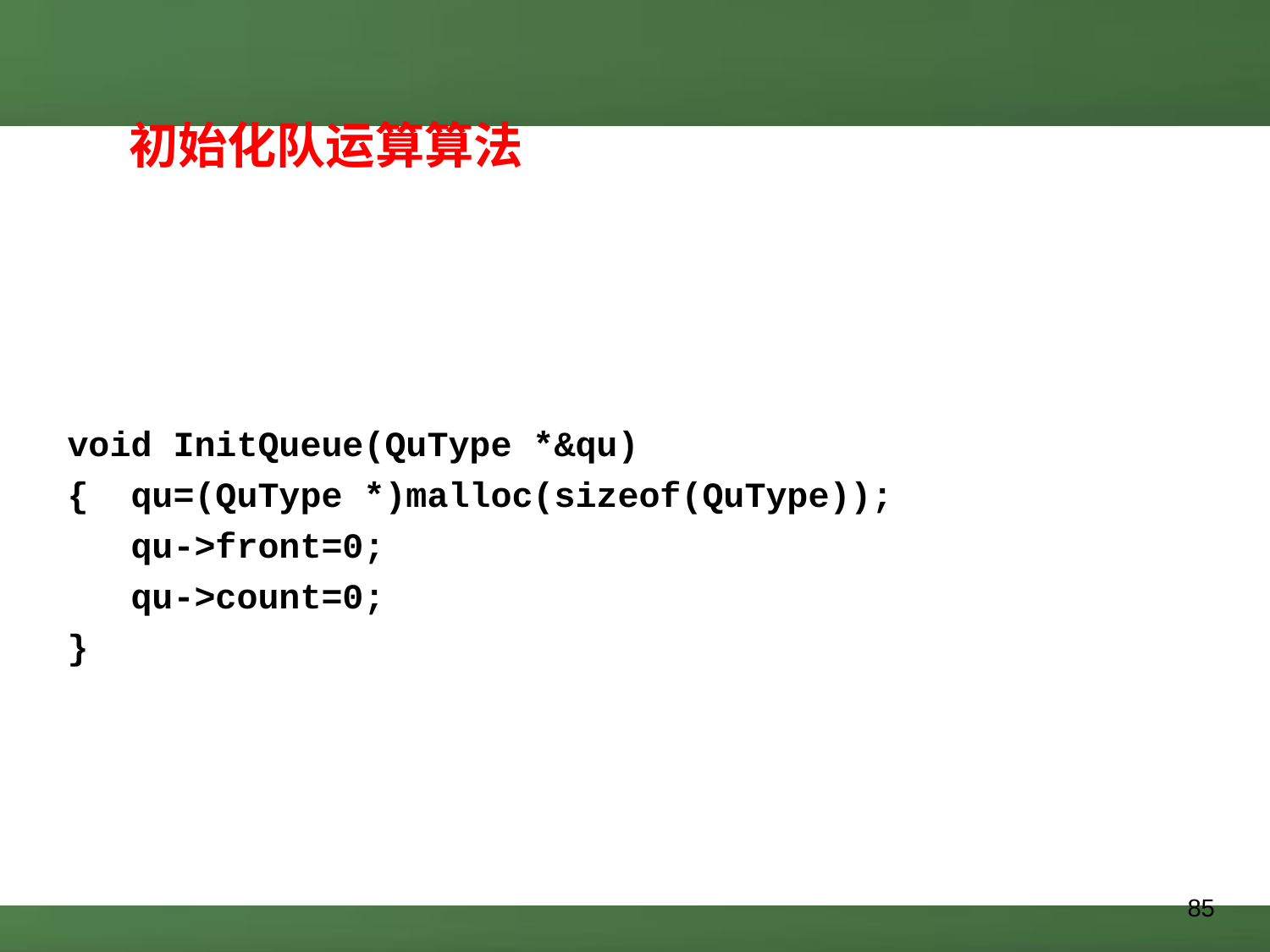

初始化队运算算法

void InitQueue(QuType *&qu)
{  qu=(QuType *)malloc(sizeof(QuType));
   qu->front=0;
   qu->count=0;
}
85